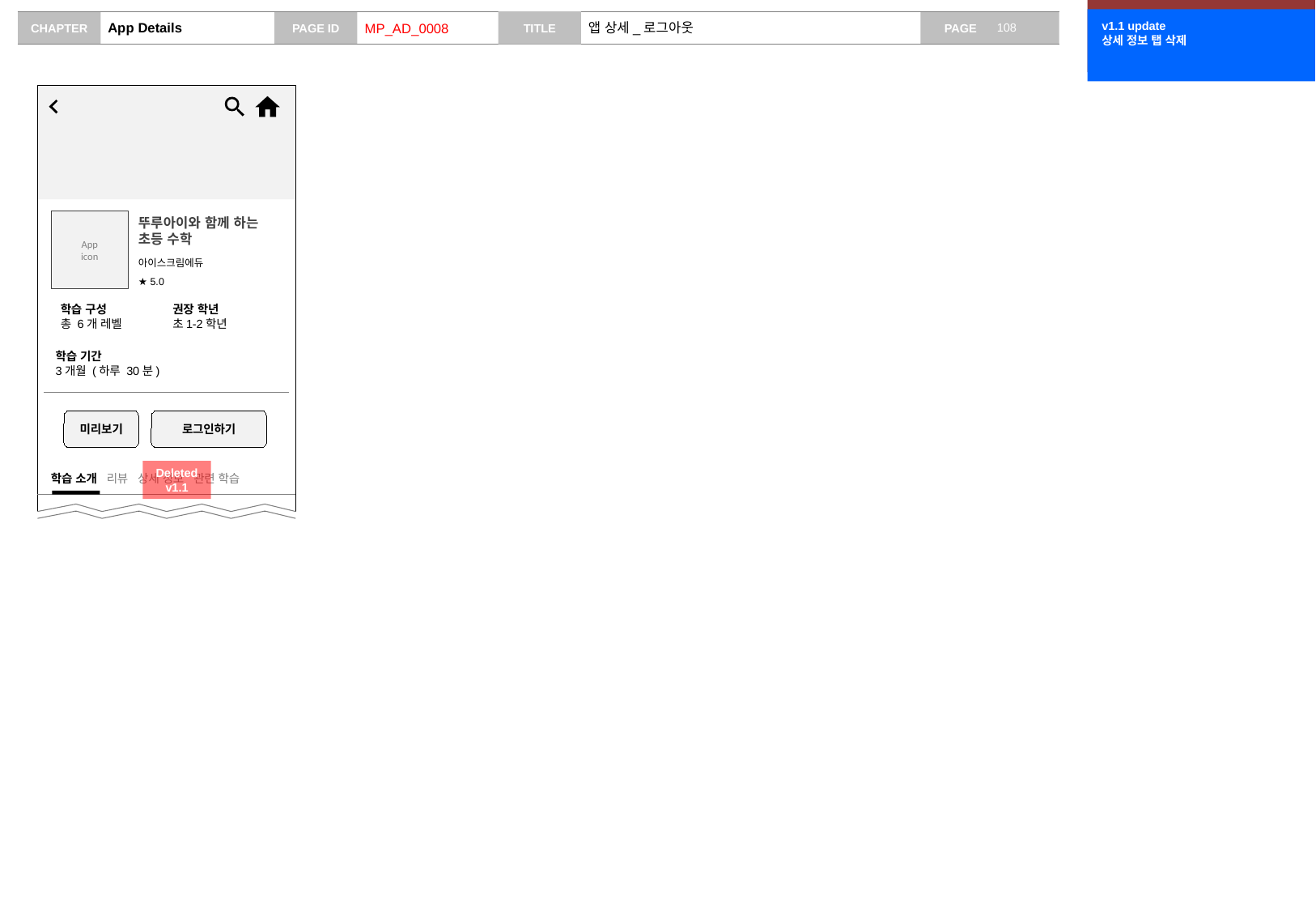

v0.9 update
비로그인 케이스 추가

v1.1 update
상세 정보 탭 삭제

# App Details
MP_AD_0008
앱 상세_로그아웃

App
icon
뚜루아이와 함께 하는
초등 수학
아이스크림에듀
★ 5.0
학습 구성
총 6개 레벨
권장 학년
초1-2학년
학습 기간
3개월 (하루 30분)

미리보기
로그인하기
Deleted v1.1
학습 소개   리뷰   상세 정보   관련 학습